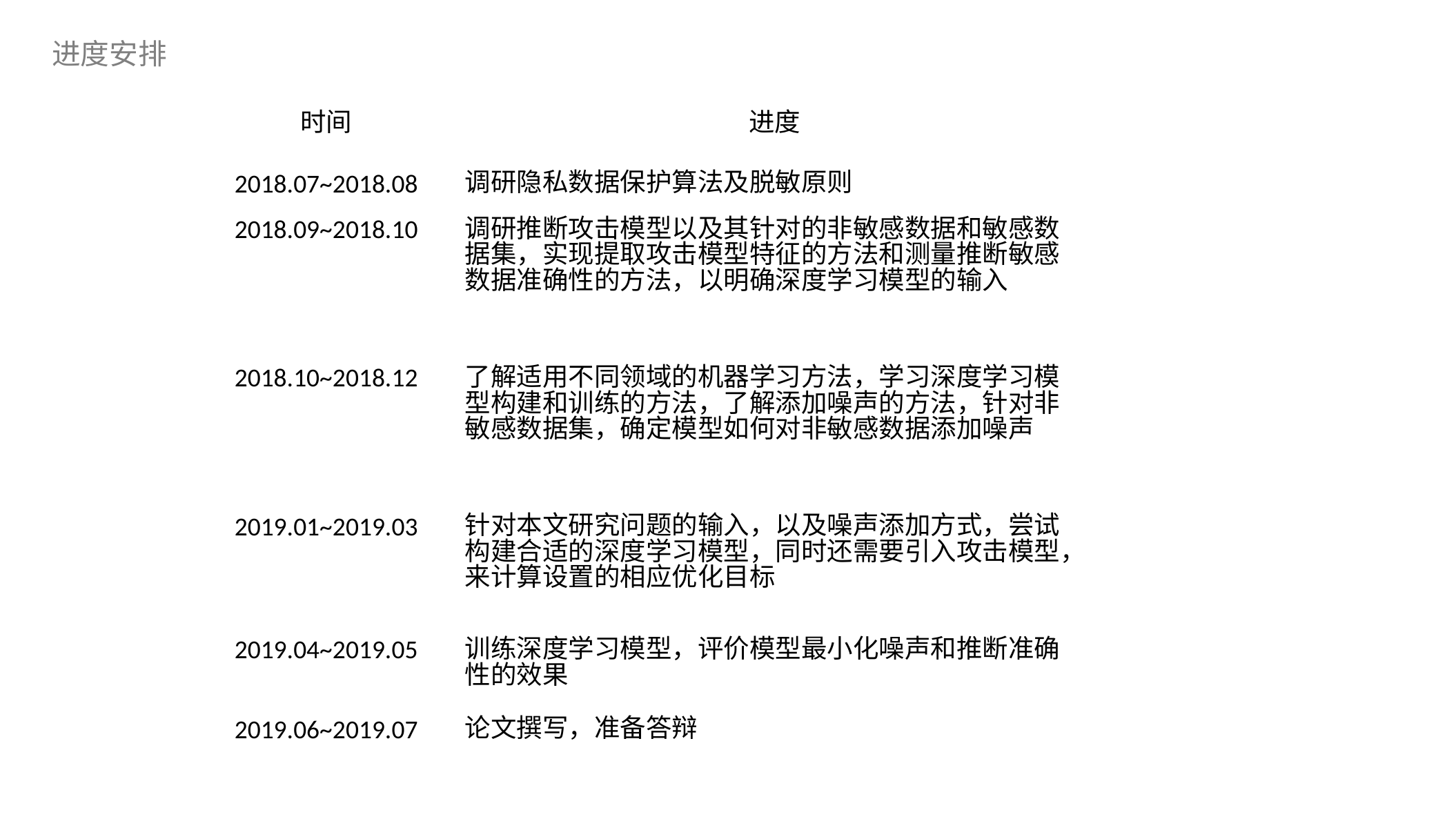

进度安排
| 时间 | 进度 |
| --- | --- |
| 2018.07~2018.08 | 调研隐私数据保护算法及脱敏原则 |
| 2018.09~2018.10 | 调研推断攻击模型以及其针对的非敏感数据和敏感数据集，实现提取攻击模型特征的方法和测量推断敏感数据准确性的方法，以明确深度学习模型的输入 |
| 2018.10~2018.12 | 了解适用不同领域的机器学习方法，学习深度学习模型构建和训练的方法，了解添加噪声的方法，针对非敏感数据集，确定模型如何对非敏感数据添加噪声 |
| 2019.01~2019.03 | 针对本文研究问题的输入，以及噪声添加方式，尝试构建合适的深度学习模型，同时还需要引入攻击模型，来计算设置的相应优化目标 |
| 2019.04~2019.05 | 训练深度学习模型，评价模型最小化噪声和推断准确性的效果 |
| 2019.06~2019.07 | 论文撰写，准备答辩 |